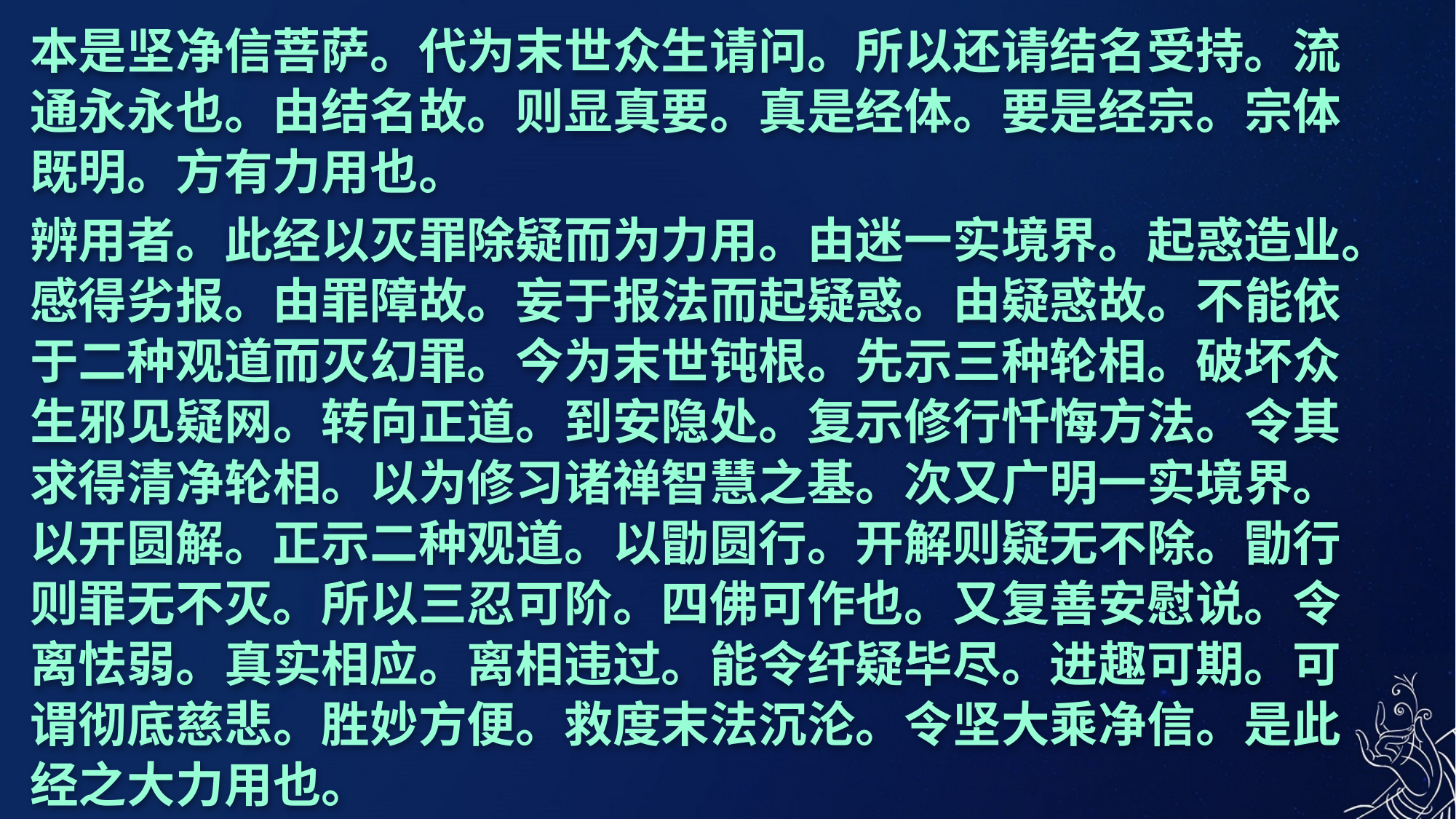

本是坚净信菩萨。代为末世众生请问。所以还请结名受持。流通永永也。由结名故。则显真要。真是经体。要是经宗。宗体既明。方有力用也。
辨用者。此经以灭罪除疑而为力用。由迷一实境界。起惑造业。感得劣报。由罪障故。妄于报法而起疑惑。由疑惑故。不能依于二种观道而灭幻罪。今为末世钝根。先示三种轮相。破坏众生邪见疑网。转向正道。到安隐处。复示修行忏悔方法。令其求得清净轮相。以为修习诸禅智慧之基。次又广明一实境界。以开圆解。正示二种观道。以勖圆行。开解则疑无不除。勖行则罪无不灭。所以三忍可阶。四佛可作也。又复善安慰说。令离怯弱。真实相应。离相违过。能令纤疑毕尽。进趣可期。可谓彻底慈悲。胜妙方便。救度末法沉沦。令坚大乘净信。是此经之大力用也。